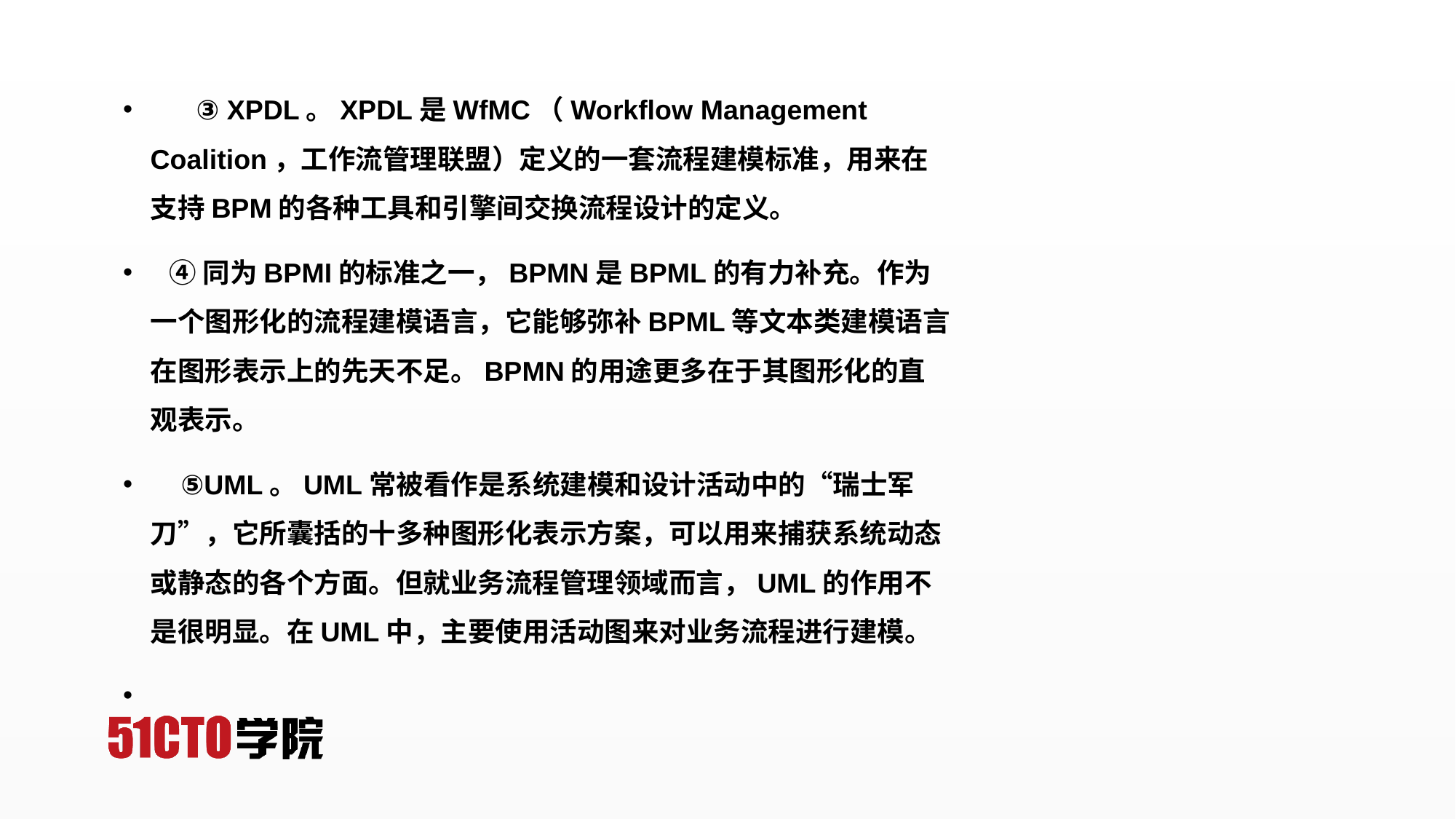

③ XPDL。XPDL是WfMC（Workflow Management Coalition，工作流管理联盟）定义的一套流程建模标准，用来在支持BPM的各种工具和引擎间交换流程设计的定义。
   ④同为BPMI的标准之一，BPMN是BPML的有力补充。作为一个图形化的流程建模语言，它能够弥补BPML等文本类建模语言在图形表示上的先天不足。BPMN的用途更多在于其图形化的直观表示。
    ⑤UML。UML常被看作是系统建模和设计活动中的“瑞士军刀”，它所囊括的十多种图形化表示方案，可以用来捕获系统动态或静态的各个方面。但就业务流程管理领域而言，UML的作用不是很明显。在UML中，主要使用活动图来对业务流程进行建模。